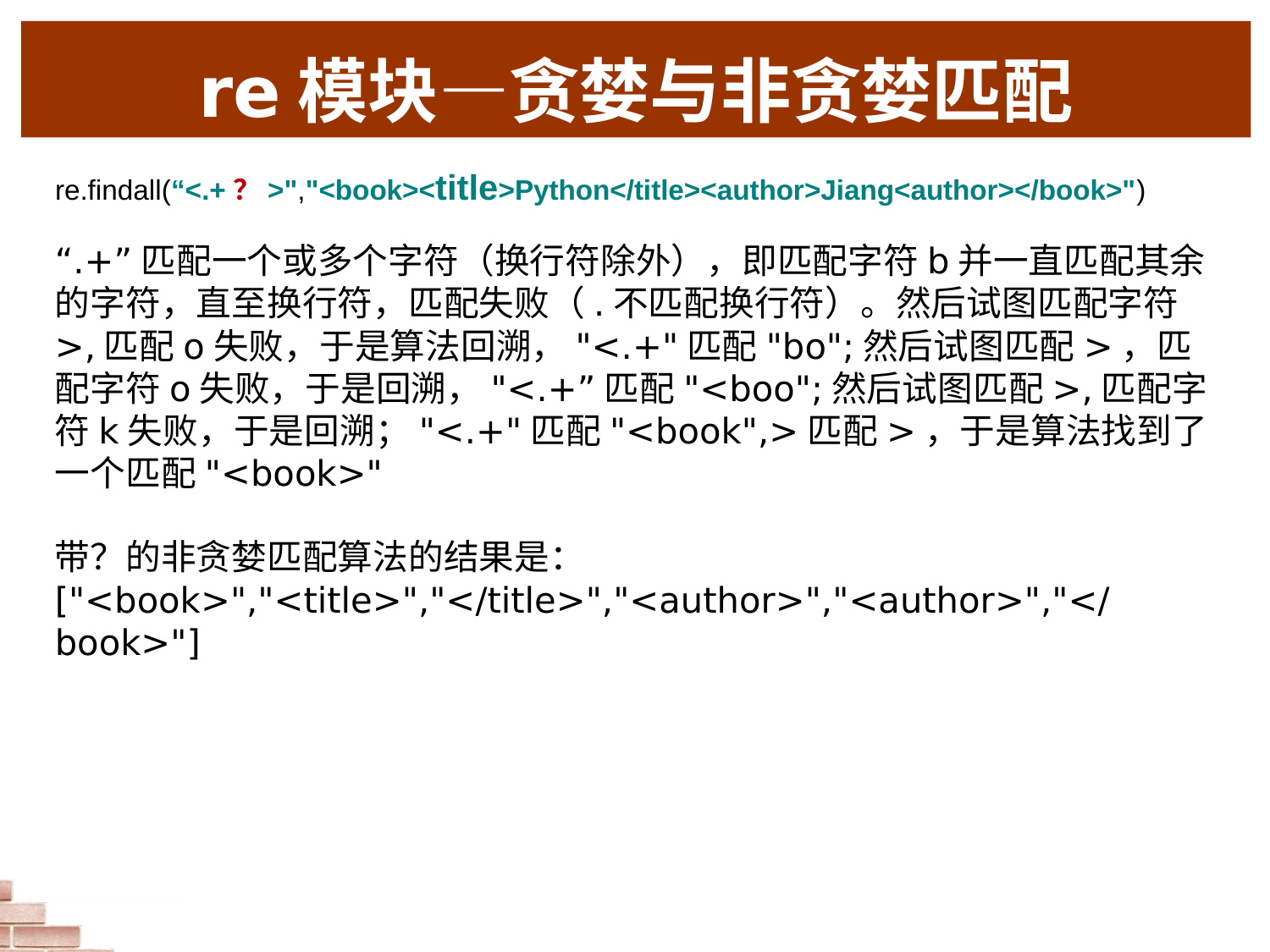

# re模块—贪婪与非贪婪匹配
re.findall(“<.+？>","<book><title>Python</title><author>Jiang<author></book>")
“.+”匹配一个或多个字符（换行符除外），即匹配字符b并一直匹配其余的字符，直至换行符，匹配失败（.不匹配换行符）。然后试图匹配字符>,匹配o失败，于是算法回溯，"<.+"匹配"bo";然后试图匹配>，匹配字符o失败，于是回溯，"<.+”匹配"<boo";然后试图匹配>,匹配字符k失败，于是回溯；"<.+"匹配"<book",>匹配>，于是算法找到了一个匹配"<book>"
带？的非贪婪匹配算法的结果是：
["<book>","<title>","</title>","<author>","<author>","</book>"]